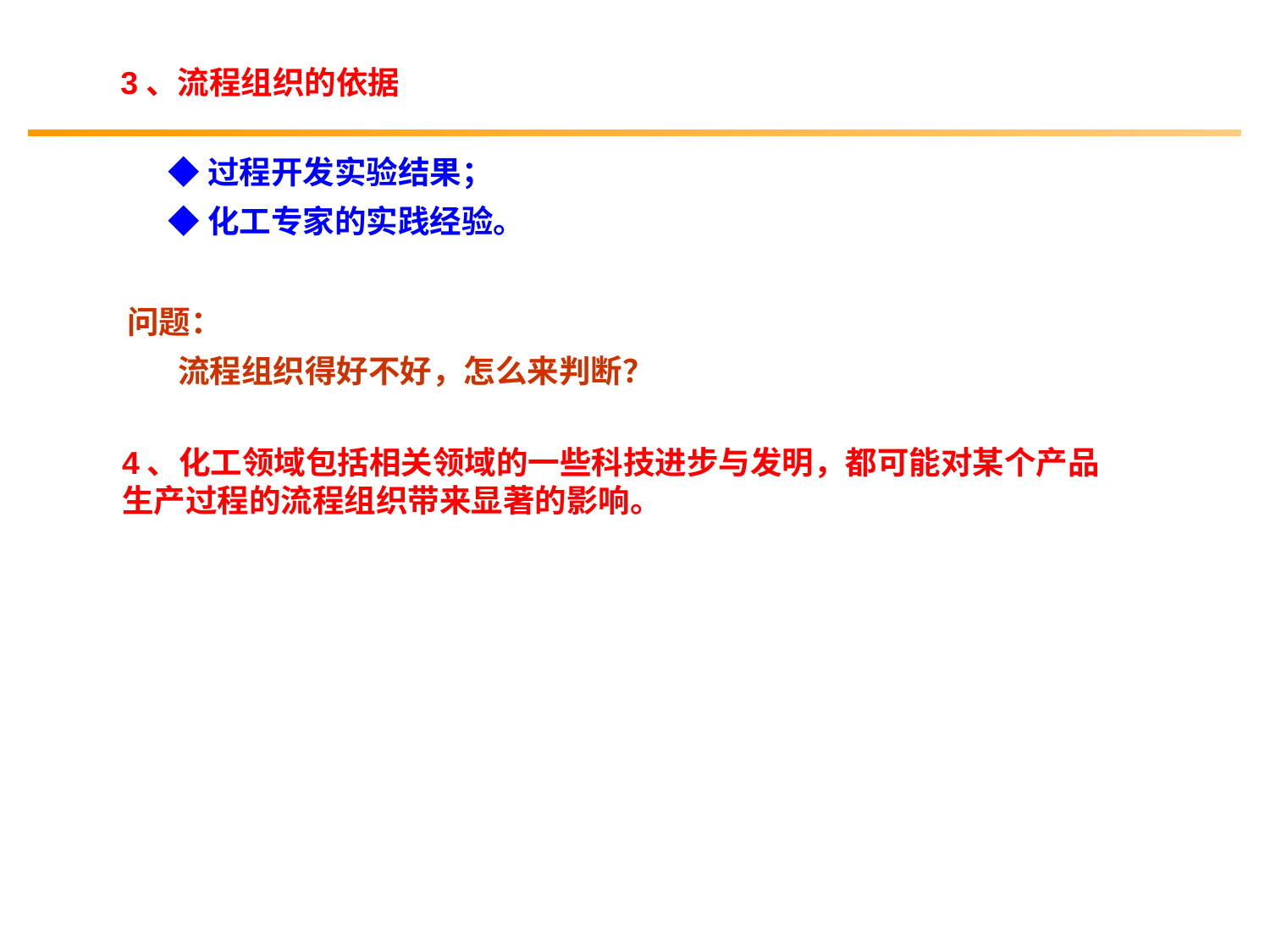

3、流程组织的依据
◆过程开发实验结果；
◆化工专家的实践经验。
问题：
      流程组织得好不好，怎么来判断？
4、化工领域包括相关领域的一些科技进步与发明，都可能对某个产品生产过程的流程组织带来显著的影响。